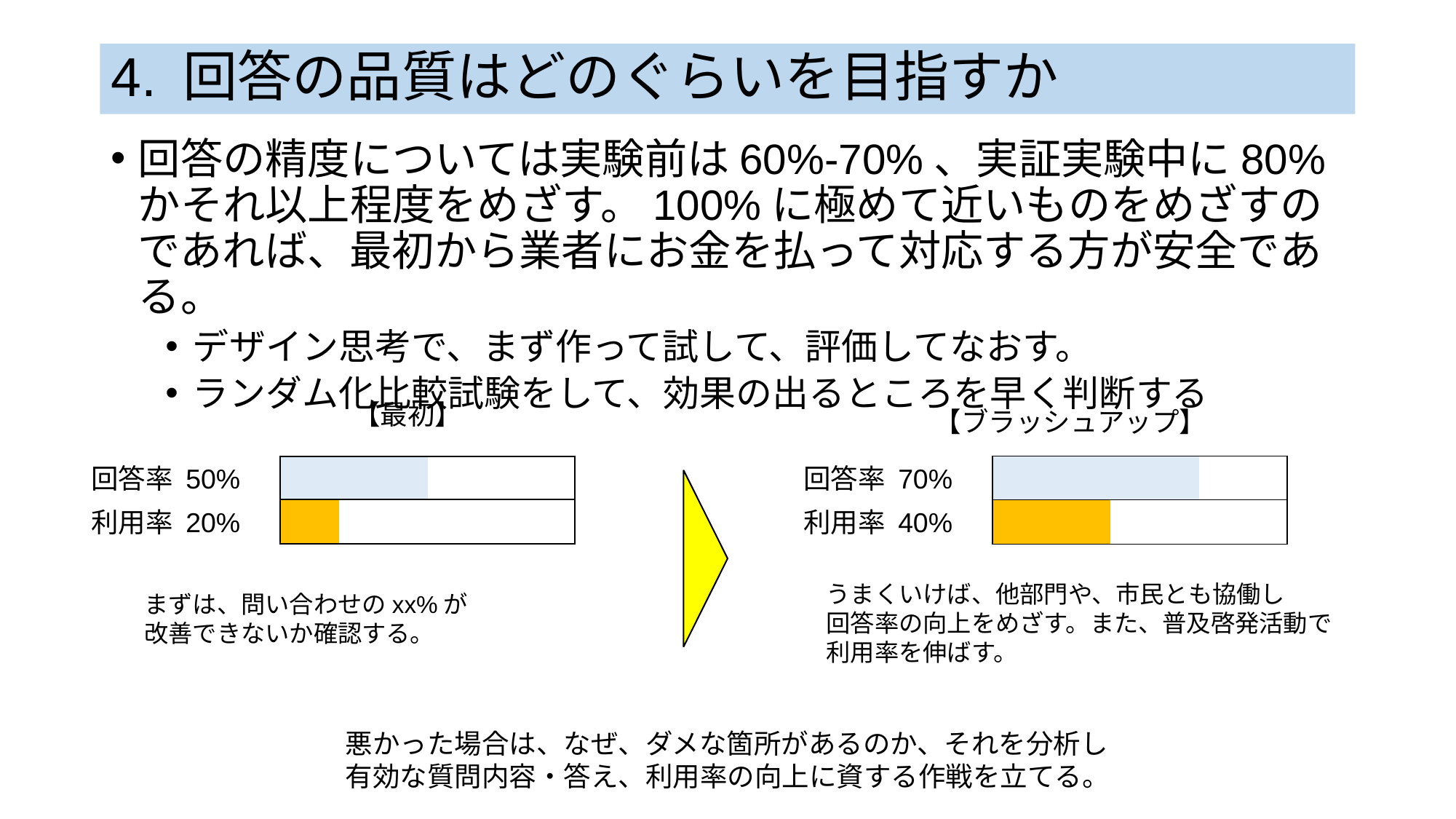

# 4. 回答の品質はどのぐらいを目指すか
回答の精度については実験前は60%-70%、実証実験中に80%かそれ以上程度をめざす。100%に極めて近いものをめざすのであれば、最初から業者にお金を払って対応する方が安全である。
デザイン思考で、まず作って試して、評価してなおす。
ランダム化比較試験をして、効果の出るところを早く判断する
【最初】
【ブラッシュアップ】
回答率 70%
回答率 50%
|  |  |  |  |  |  |  |  |  |  |
| --- | --- | --- | --- | --- | --- | --- | --- | --- | --- |
|  |  |  |  |  |  |  |  |  |  |
|  |  |  |  |  |  |  |  |  |  |
| --- | --- | --- | --- | --- | --- | --- | --- | --- | --- |
|  |  |  |  |  |  |  |  |  |  |
利用率 40%
利用率 20%

うまくいけば、他部門や、市民とも協働し
回答率の向上をめざす。また、普及啓発活動で
利用率を伸ばす。
まずは、問い合わせのxx%が
改善できないか確認する。
悪かった場合は、なぜ、ダメな箇所があるのか、それを分析し
有効な質問内容・答え、利用率の向上に資する作戦を立てる。